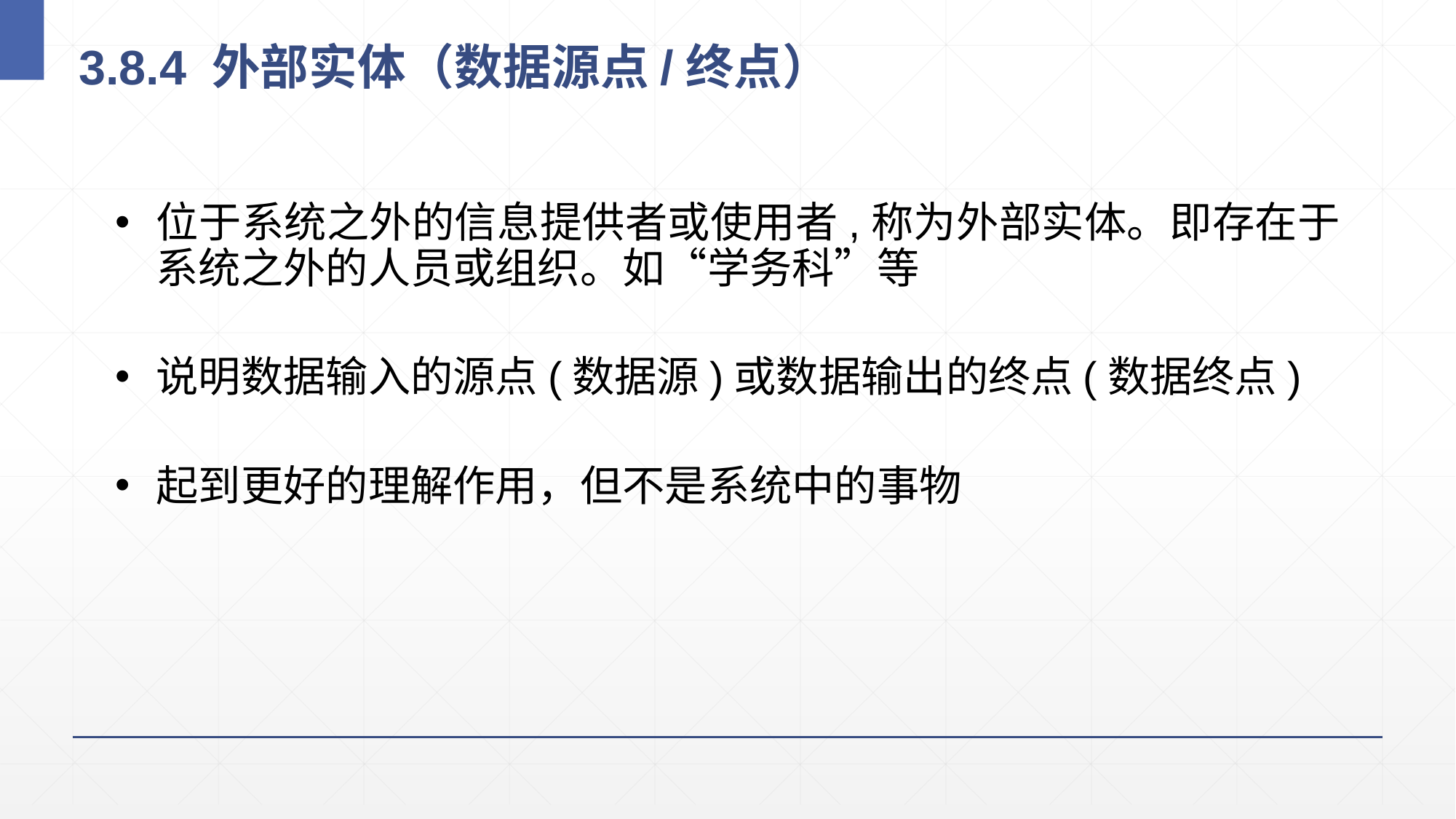

# 3.8.4 外部实体（数据源点/终点）
位于系统之外的信息提供者或使用者,称为外部实体。即存在于系统之外的人员或组织。如“学务科”等

说明数据输入的源点(数据源)或数据输出的终点(数据终点)

起到更好的理解作用，但不是系统中的事物